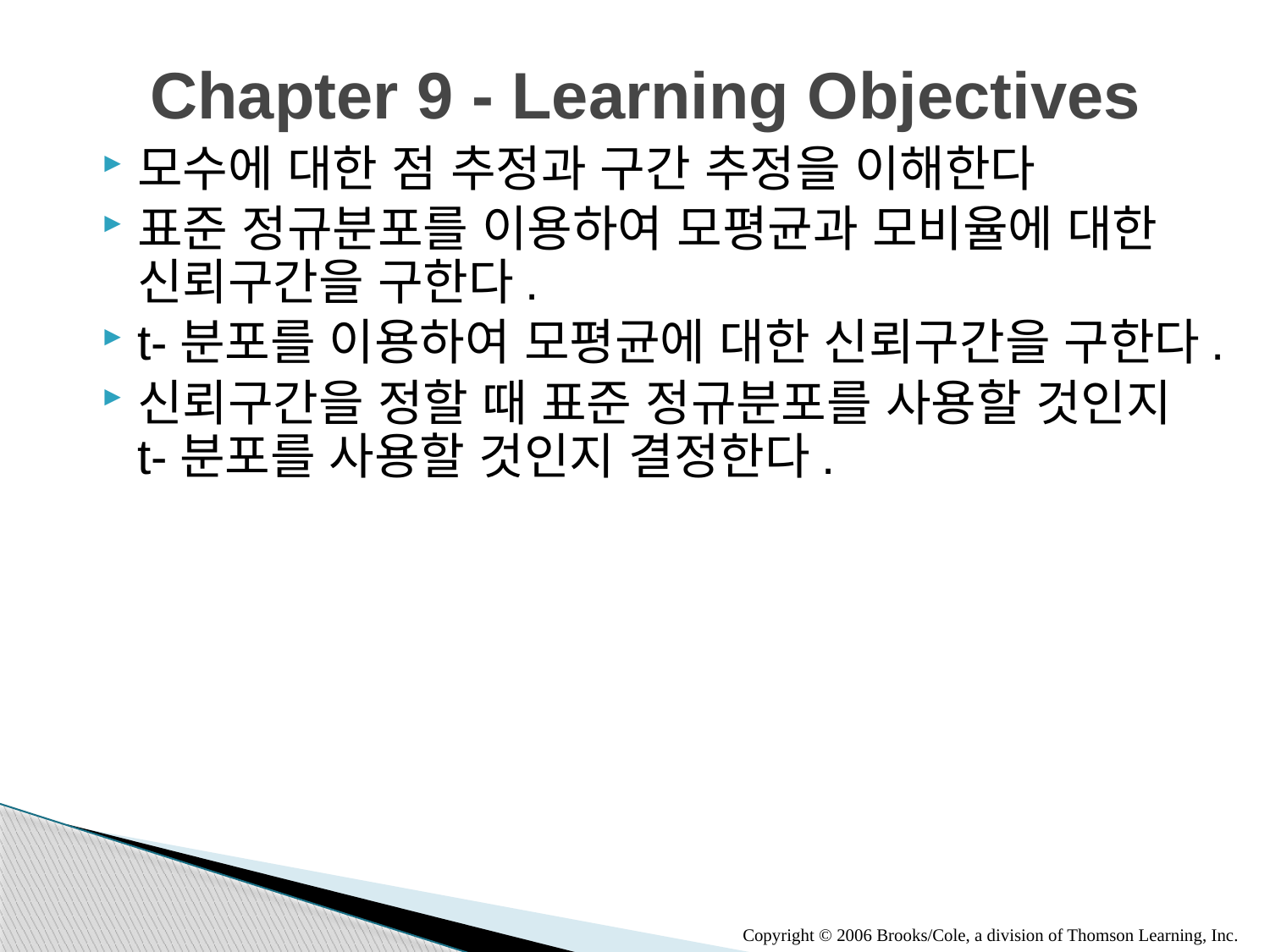

# Chapter 9 - Learning Objectives
모수에 대한 점 추정과 구간 추정을 이해한다
표준 정규분포를 이용하여 모평균과 모비율에 대한 신뢰구간을 구한다.
t-분포를 이용하여 모평균에 대한 신뢰구간을 구한다.
신뢰구간을 정할 때 표준 정규분포를 사용할 것인지  t-분포를 사용할 것인지 결정한다.